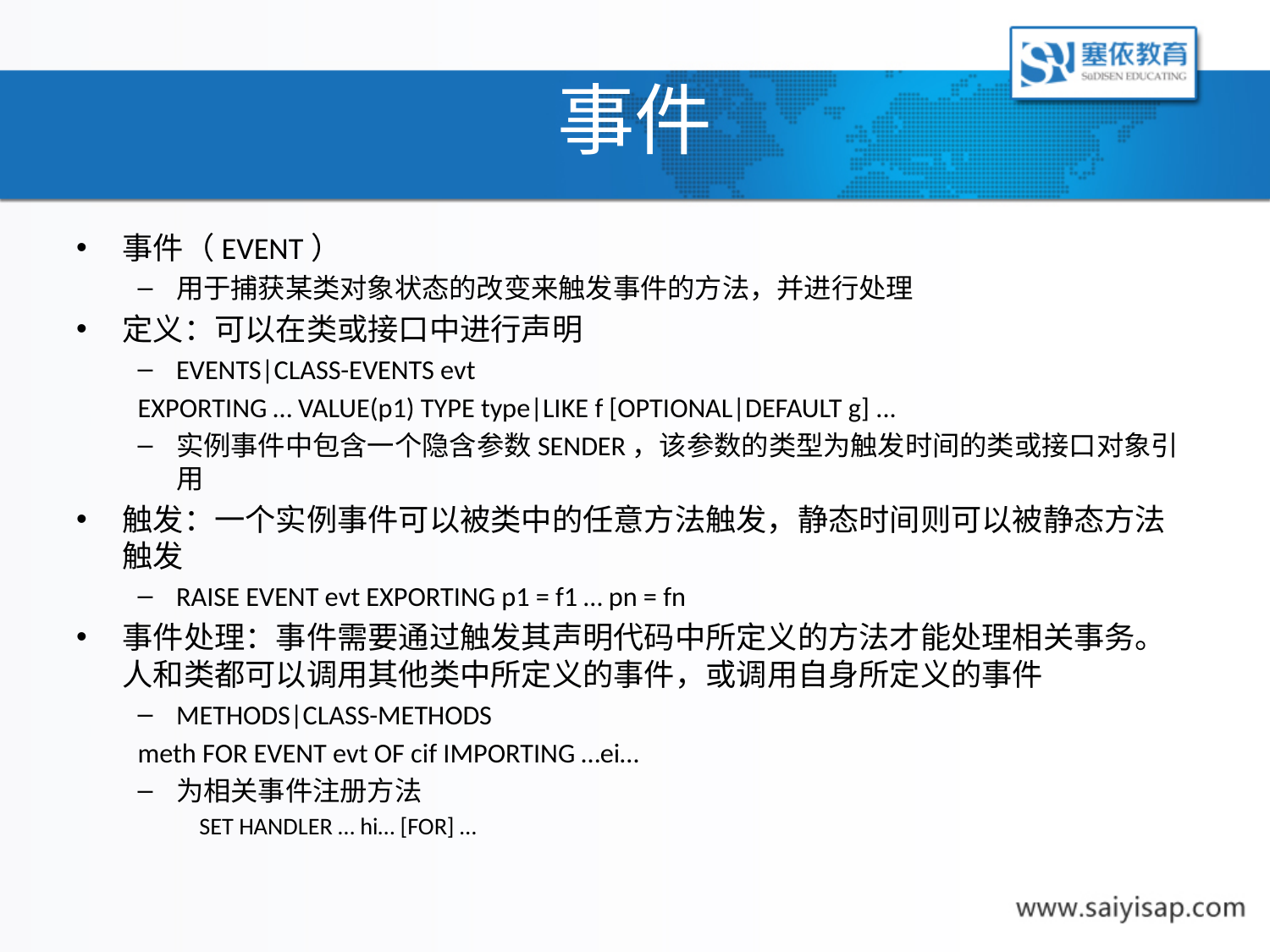

# 事件
事件（EVENT）
用于捕获某类对象状态的改变来触发事件的方法，并进行处理
定义：可以在类或接口中进行声明
EVENTS|CLASS-EVENTS evt
	EXPORTING … VALUE(p1) TYPE type|LIKE f [OPTIONAL|DEFAULT g] ...
实例事件中包含一个隐含参数SENDER，该参数的类型为触发时间的类或接口对象引用
触发：一个实例事件可以被类中的任意方法触发，静态时间则可以被静态方法触发
RAISE EVENT evt EXPORTING p1 = f1 … pn = fn
事件处理：事件需要通过触发其声明代码中所定义的方法才能处理相关事务。人和类都可以调用其他类中所定义的事件，或调用自身所定义的事件
METHODS|CLASS-METHODS
	meth FOR EVENT evt OF cif IMPORTING …ei…
为相关事件注册方法
SET HANDLER … hi… [FOR] …